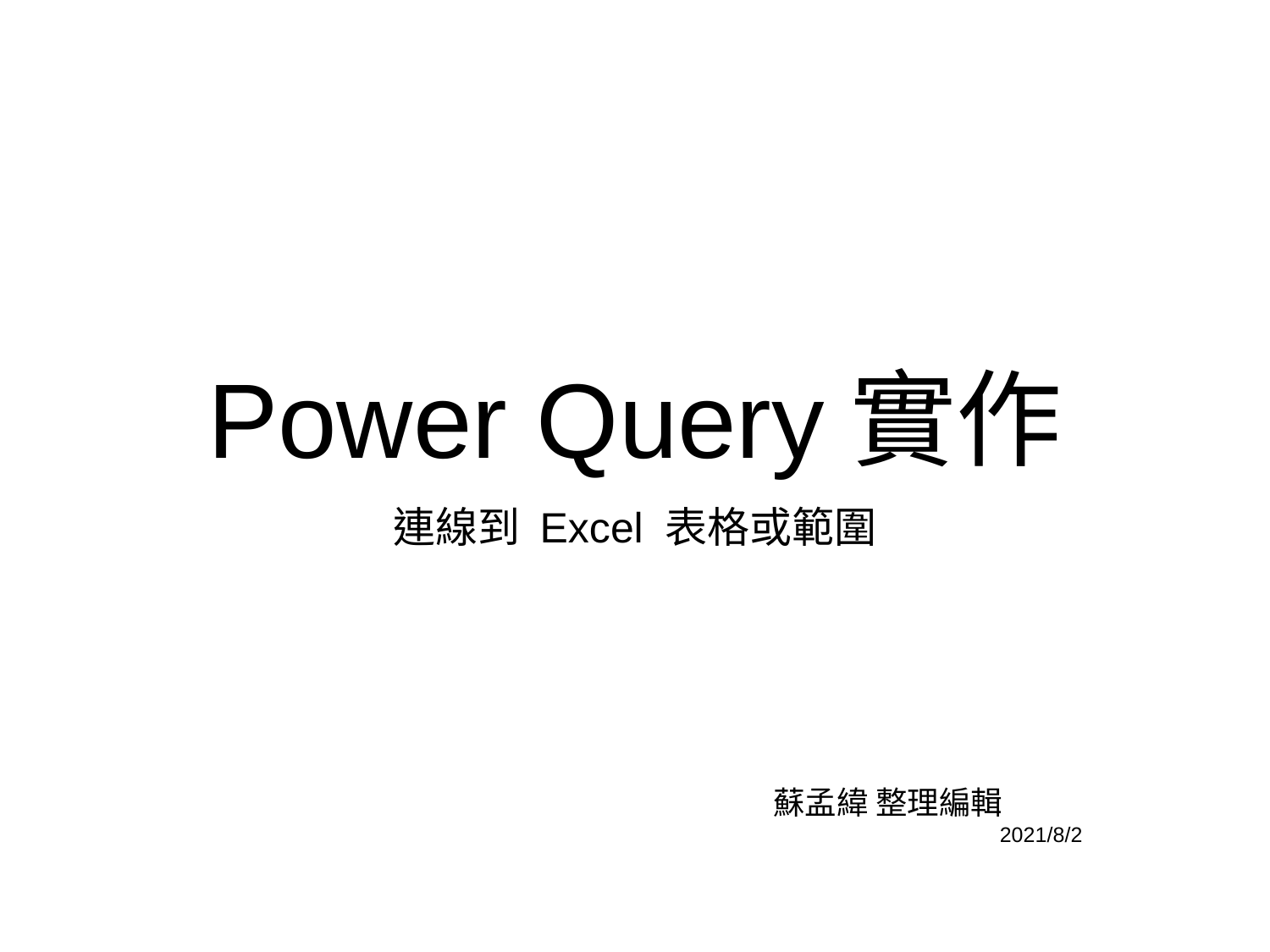

# Power Query實作
連線到 Excel 表格或範圍
蘇孟緯 整理編輯
2021/8/2